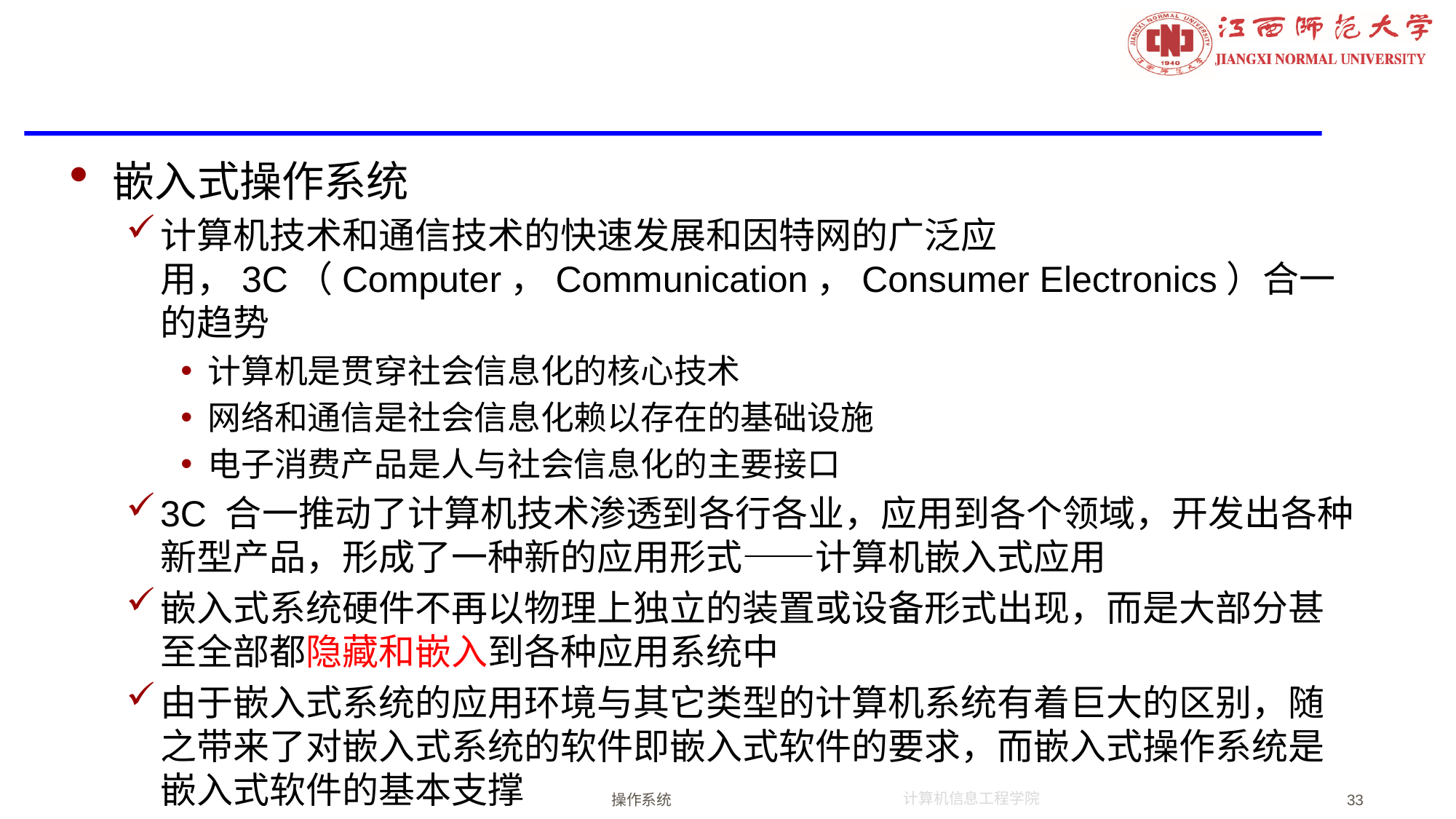

#
嵌入式操作系统
计算机技术和通信技术的快速发展和因特网的广泛应用，3C（Computer，Communication，Consumer Electronics）合一的趋势
计算机是贯穿社会信息化的核心技术
网络和通信是社会信息化赖以存在的基础设施
电子消费产品是人与社会信息化的主要接口
3C 合一推动了计算机技术渗透到各行各业，应用到各个领域，开发出各种新型产品，形成了一种新的应用形式——计算机嵌入式应用
嵌入式系统硬件不再以物理上独立的装置或设备形式出现，而是大部分甚至全部都隐藏和嵌入到各种应用系统中
由于嵌入式系统的应用环境与其它类型的计算机系统有着巨大的区别，随之带来了对嵌入式系统的软件即嵌入式软件的要求，而嵌入式操作系统是嵌入式软件的基本支撑
操作系统
33